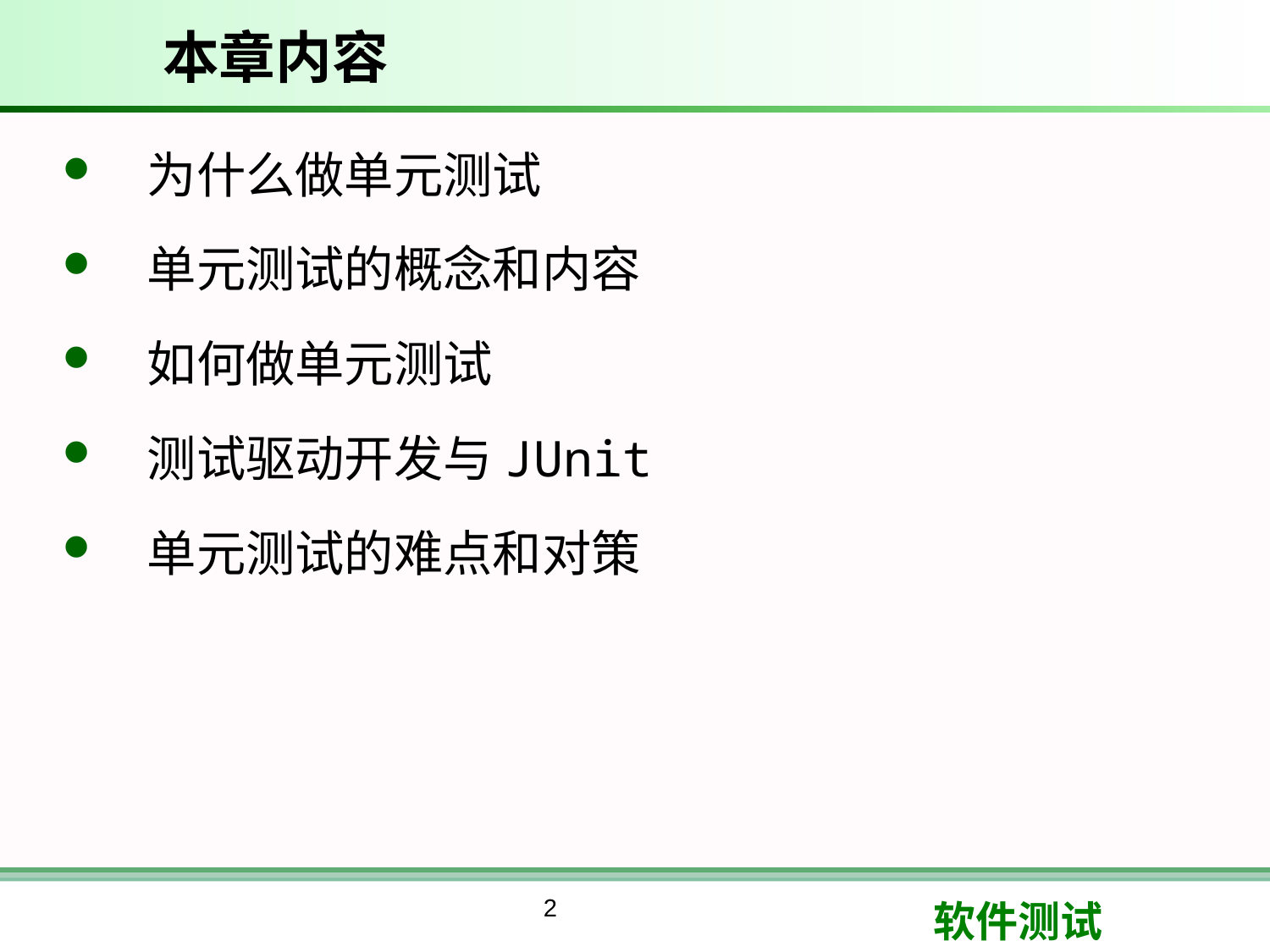

# 本章内容
为什么做单元测试
单元测试的概念和内容
如何做单元测试
测试驱动开发与JUnit
单元测试的难点和对策

2